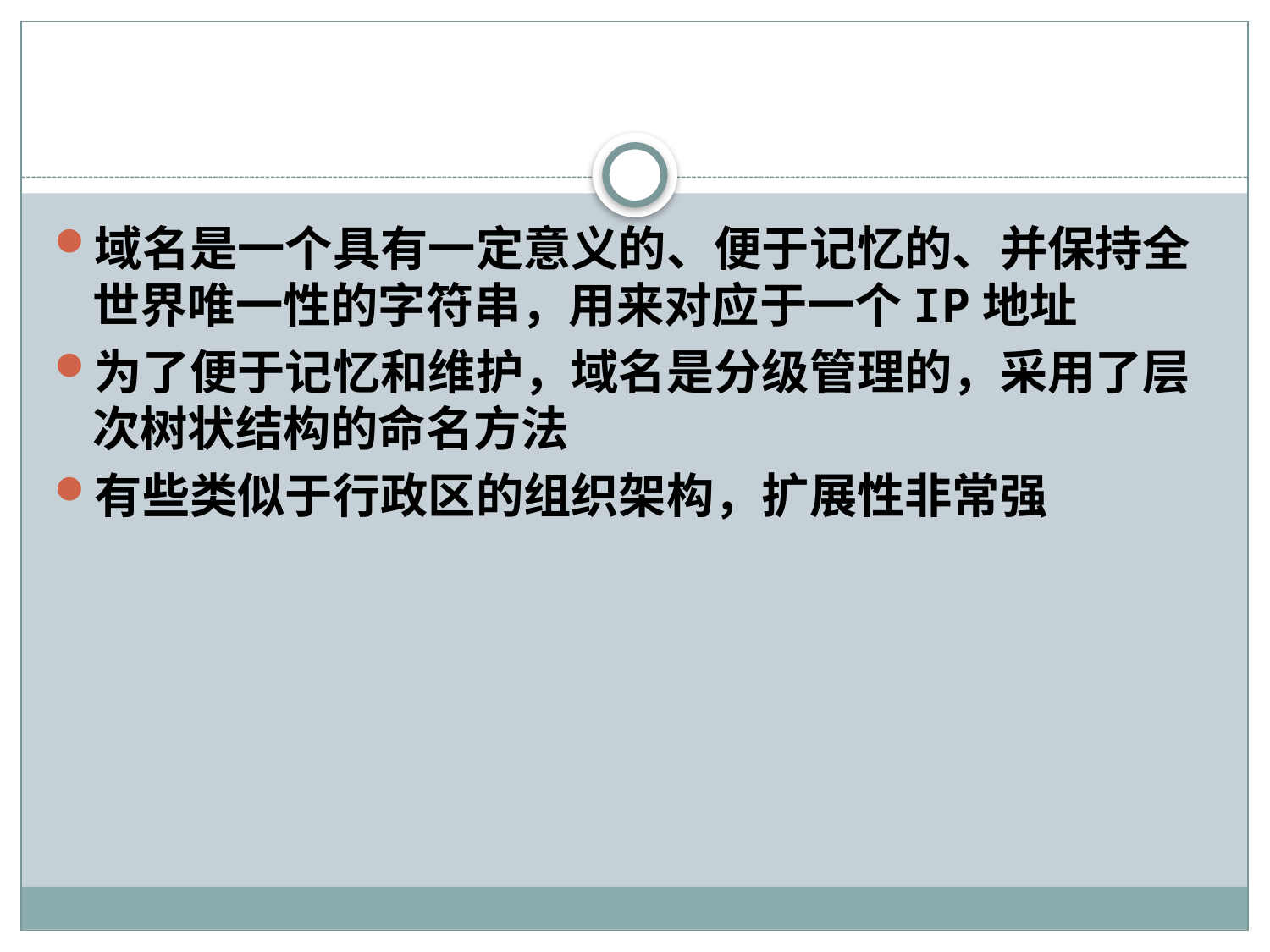

#
域名是一个具有一定意义的、便于记忆的、并保持全世界唯一性的字符串，用来对应于一个IP地址
为了便于记忆和维护，域名是分级管理的，采用了层次树状结构的命名方法
有些类似于行政区的组织架构，扩展性非常强